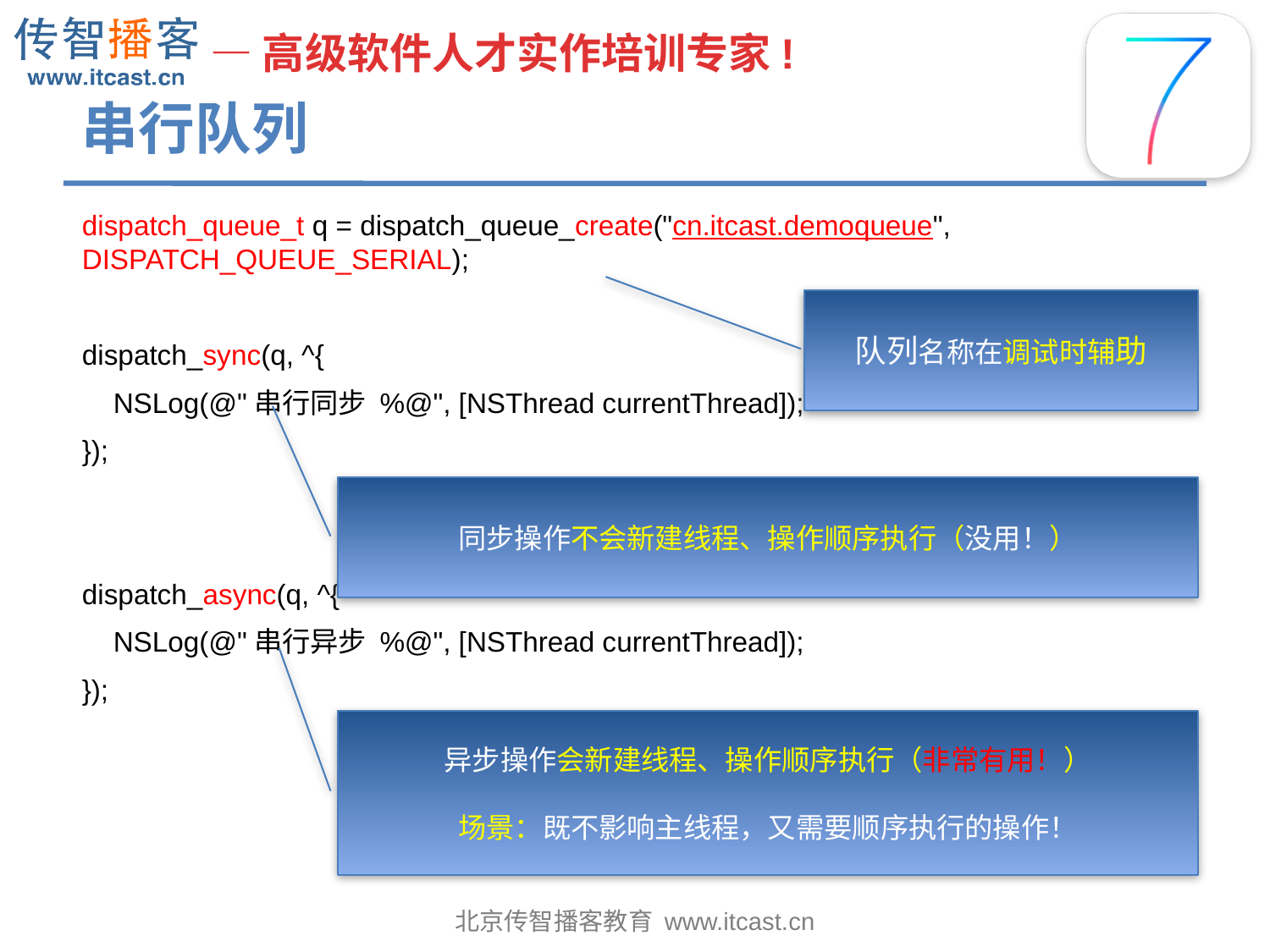

# 串行队列
dispatch_queue_t q = dispatch_queue_create("cn.itcast.demoqueue", DISPATCH_QUEUE_SERIAL);

dispatch_sync(q, ^{
    NSLog(@"串行同步 %@", [NSThread currentThread]);
});

dispatch_async(q, ^{
    NSLog(@"串行异步 %@", [NSThread currentThread]);
});
队列名称在调试时辅助
同步操作不会新建线程、操作顺序执行（没用！）
异步操作会新建线程、操作顺序执行（非常有用！）

场景：既不影响主线程，又需要顺序执行的操作！